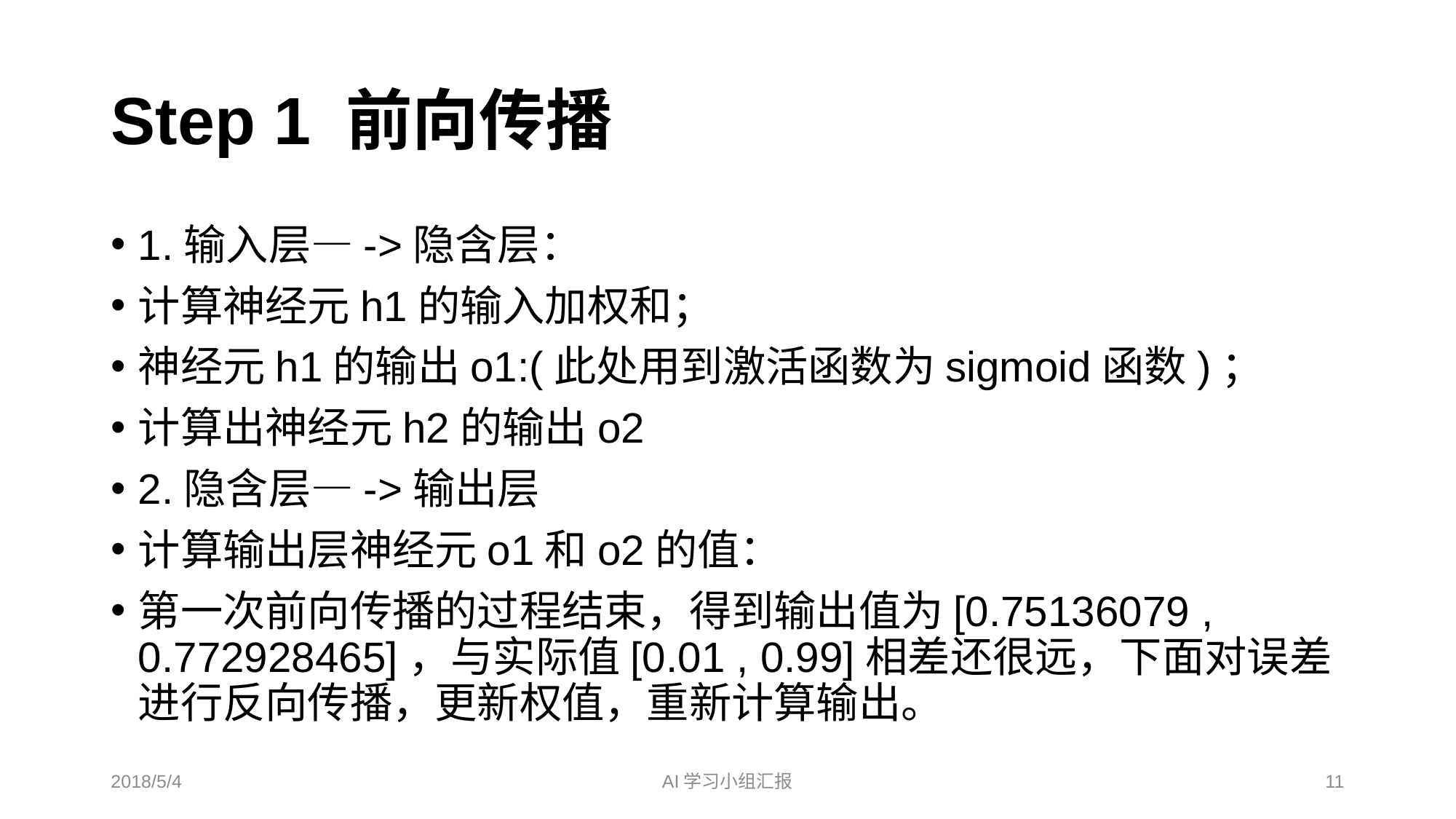

# Step 1 前向传播
1.输入层—->隐含层：
计算神经元h1的输入加权和；
神经元h1的输出o1:(此处用到激活函数为sigmoid函数)；
计算出神经元h2的输出o2
2.隐含层—->输出层
计算输出层神经元o1和o2的值：
第一次前向传播的过程结束，得到输出值为[0.75136079 , 0.772928465]，与实际值[0.01 , 0.99]相差还很远，下面对误差进行反向传播，更新权值，重新计算输出。
2018/5/4
AI学习小组汇报
11